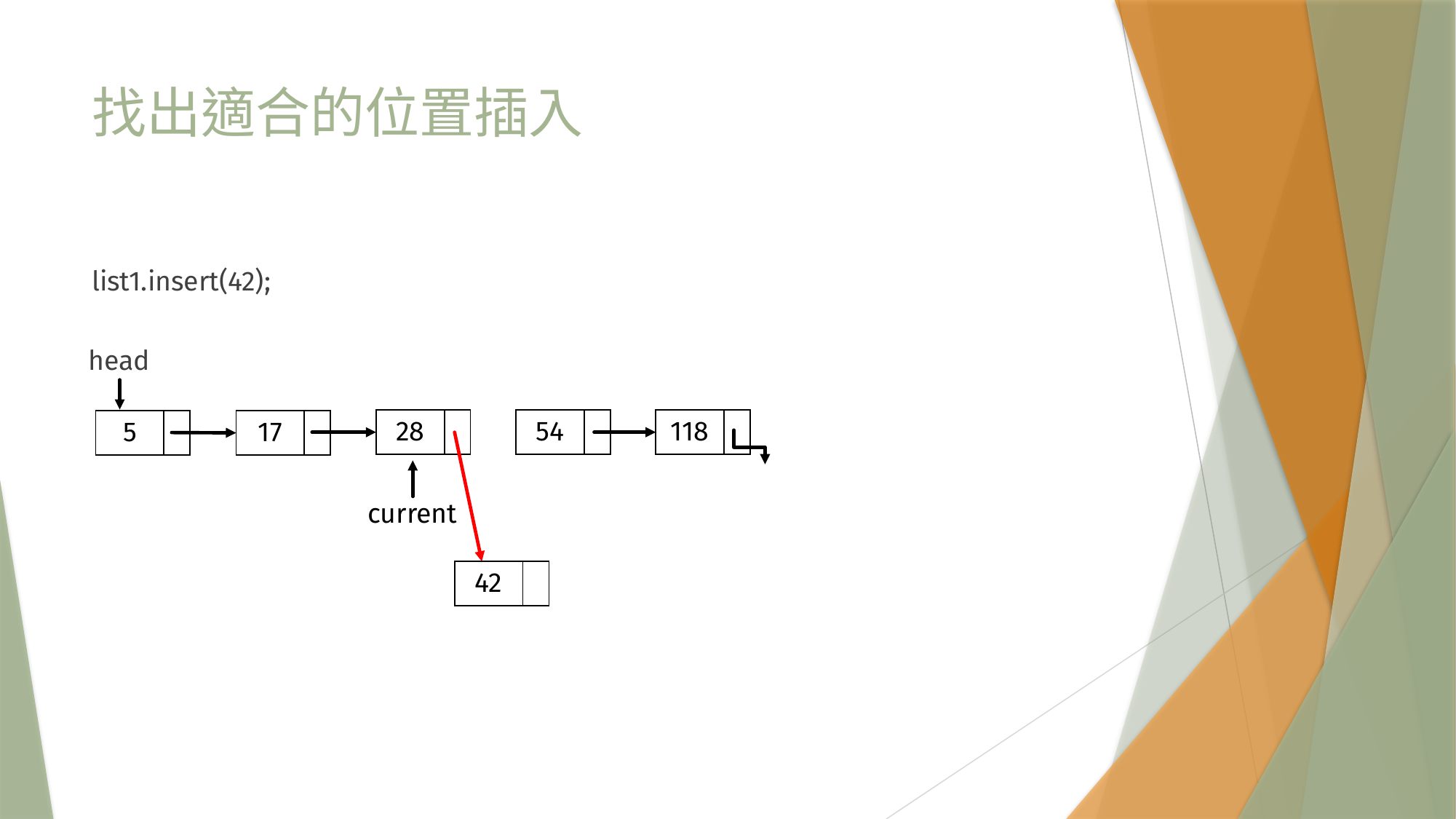

# 找出適合的位置插入
list1.insert(42);
head
| 28 |  |
| --- | --- |
| 54 |  |
| --- | --- |
| 118 |  |
| --- | --- |
| 5 |  |
| --- | --- |
| 17 |  |
| --- | --- |
current
| 42 |  |
| --- | --- |